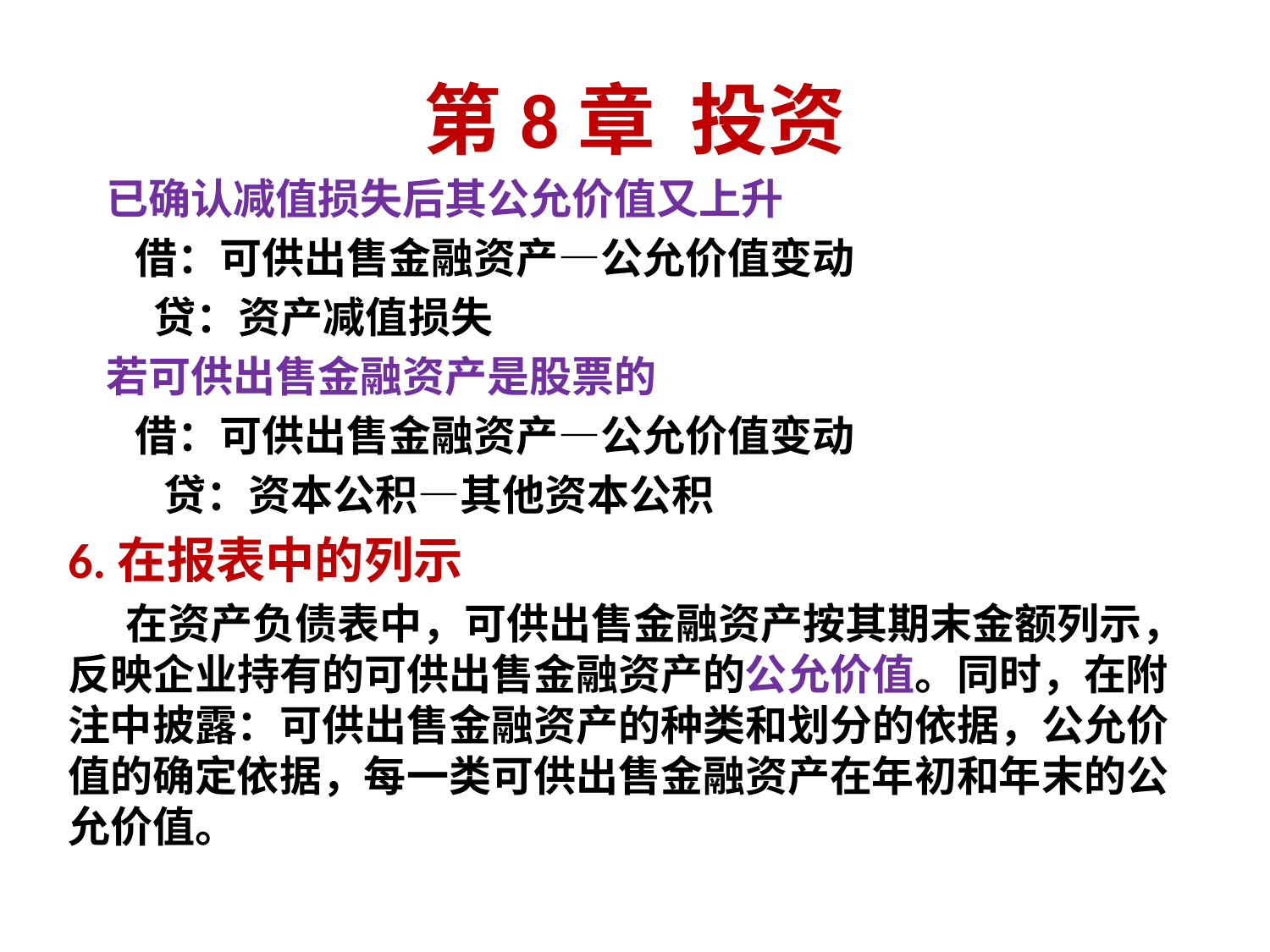

# 第8章  投资
   已确认减值损失后其公允价值又上升
      借：可供出售金融资产—公允价值变动
        贷：资产减值损失
   若可供出售金融资产是股票的
      借：可供出售金融资产—公允价值变动
         贷：资本公积—其他资本公积
6.在报表中的列示
     在资产负债表中，可供出售金融资产按其期末金额列示，反映企业持有的可供出售金融资产的公允价值。同时，在附注中披露：可供出售金融资产的种类和划分的依据，公允价值的确定依据，每一类可供出售金融资产在年初和年末的公允价值。